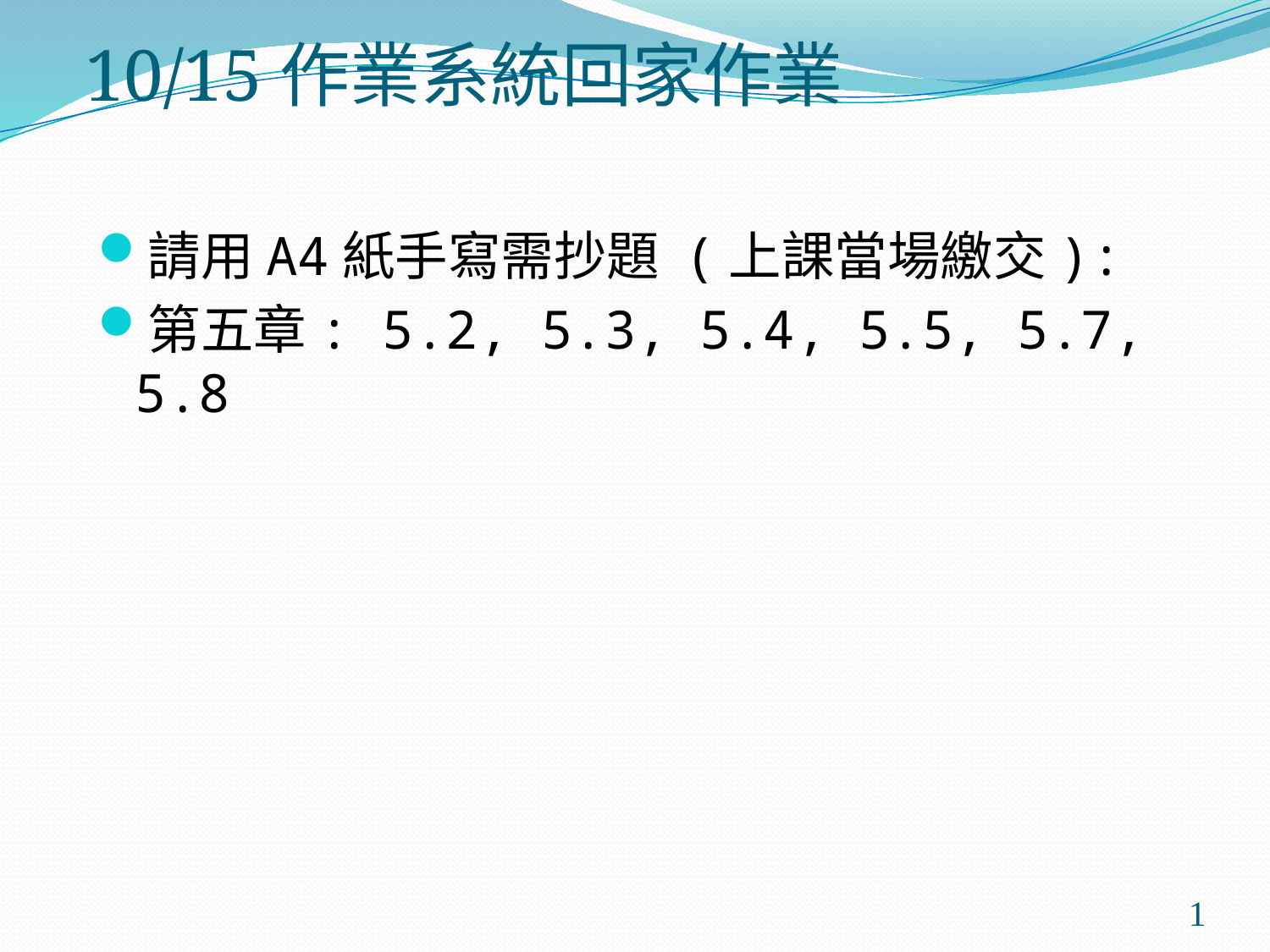

10/15作業系統回家作業
請用A4紙手寫需抄題 (上課當場繳交):
第五章: 5.2, 5.3, 5.4, 5.5, 5.7, 5.8

1